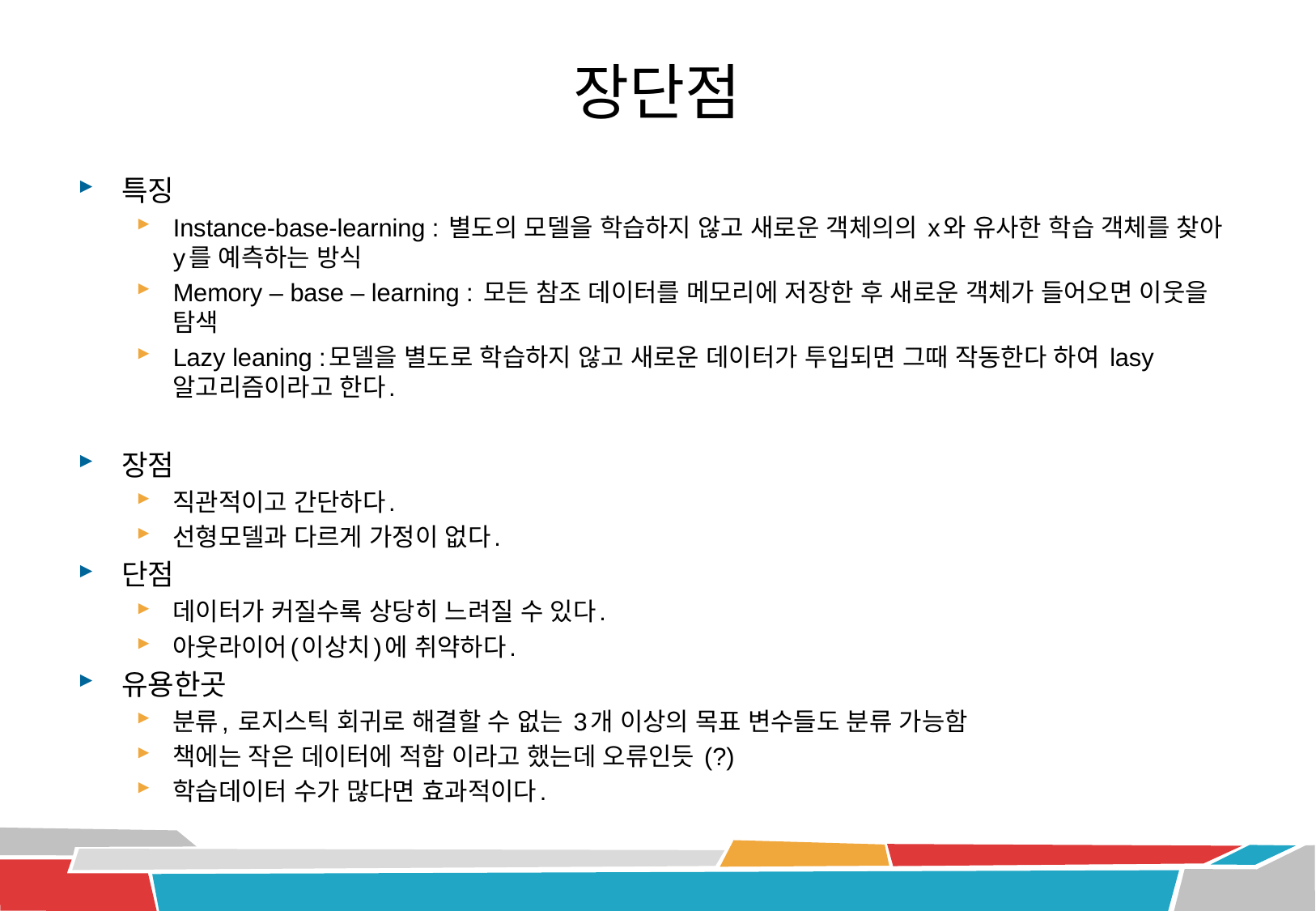

# 장단점
특징
Instance-base-learning : 별도의 모델을 학습하지 않고 새로운 객체의의 x와 유사한 학습 객체를 찾아 y를 예측하는 방식
Memory – base – learning : 모든 참조 데이터를 메모리에 저장한 후 새로운 객체가 들어오면 이웃을 탐색
Lazy leaning :모델을 별도로 학습하지 않고 새로운 데이터가 투입되면 그때 작동한다 하여 lasy 알고리즘이라고 한다.

장점
직관적이고 간단하다.
선형모델과 다르게 가정이 없다.
단점
데이터가 커질수록 상당히 느려질 수 있다.
아웃라이어(이상치)에 취약하다.
유용한곳
분류, 로지스틱 회귀로 해결할 수 없는 3개 이상의 목표 변수들도 분류 가능함
책에는 작은 데이터에 적합 이라고 했는데 오류인듯 (?)
학습데이터 수가 많다면 효과적이다.